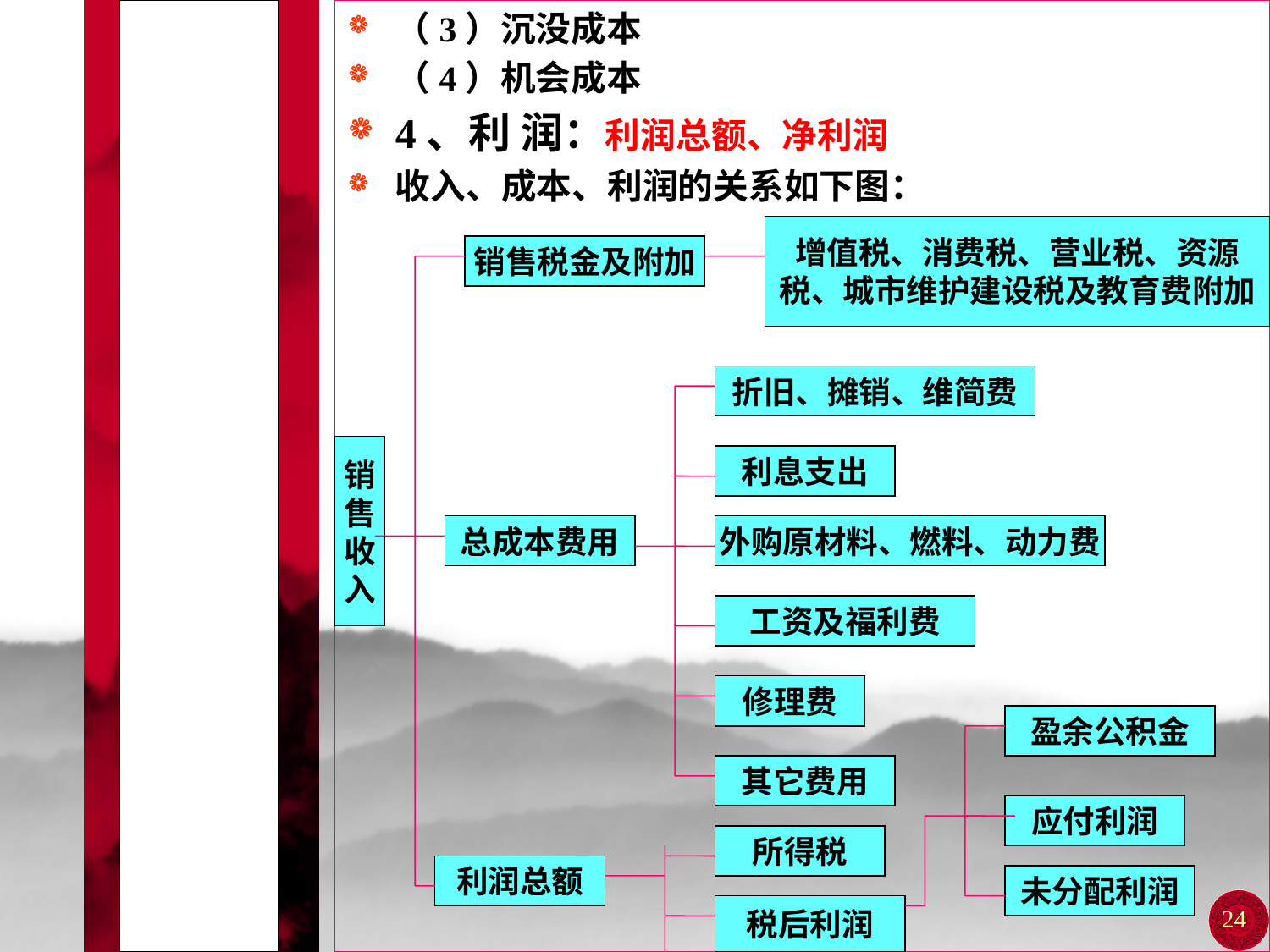

# 第一节    经济效益的基本要素
（3）沉没成本
（4）机会成本
4、利 润：利润总额、净利润
收入、成本、利润的关系如下图：

增值税、消费税、营业税、资源
税、城市维护建设税及教育费附加
销售税金及附加

折旧、摊销、维简费

销
售
收
入
利息支出

总成本费用
外购原材料、燃料、动力费

工资及福利费

修理费

盈余公积金

其它费用

应付利润

所得税

利润总额

未分配利润

税后利润

24